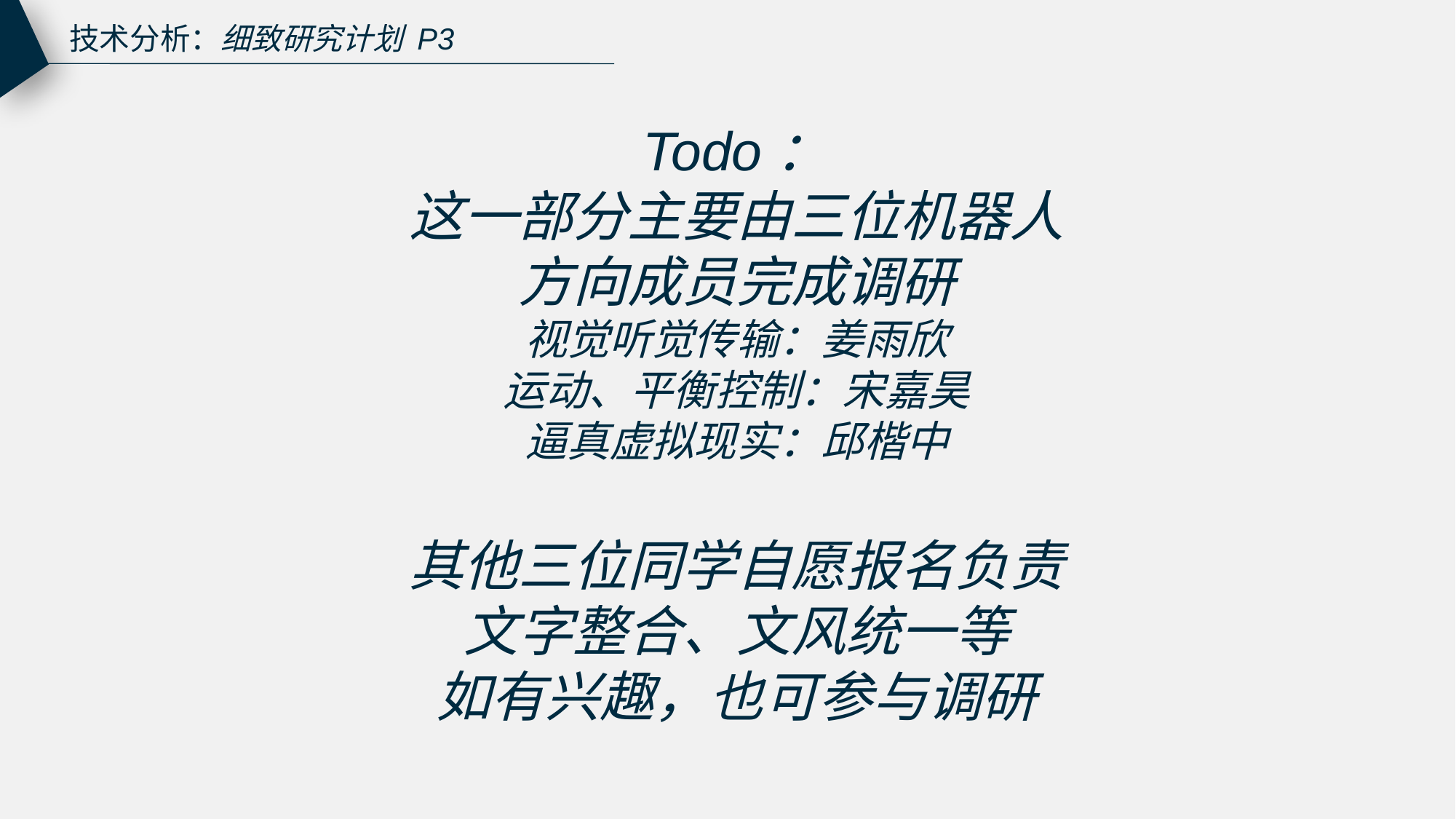

技术分析：细致研究计划 P3

Todo：
这一部分主要由三位机器人方向成员完成调研
视觉听觉传输：姜雨欣
运动、平衡控制：宋嘉昊
逼真虚拟现实：邱楷中

其他三位同学自愿报名负责文字整合、文风统一等
如有兴趣，也可参与调研